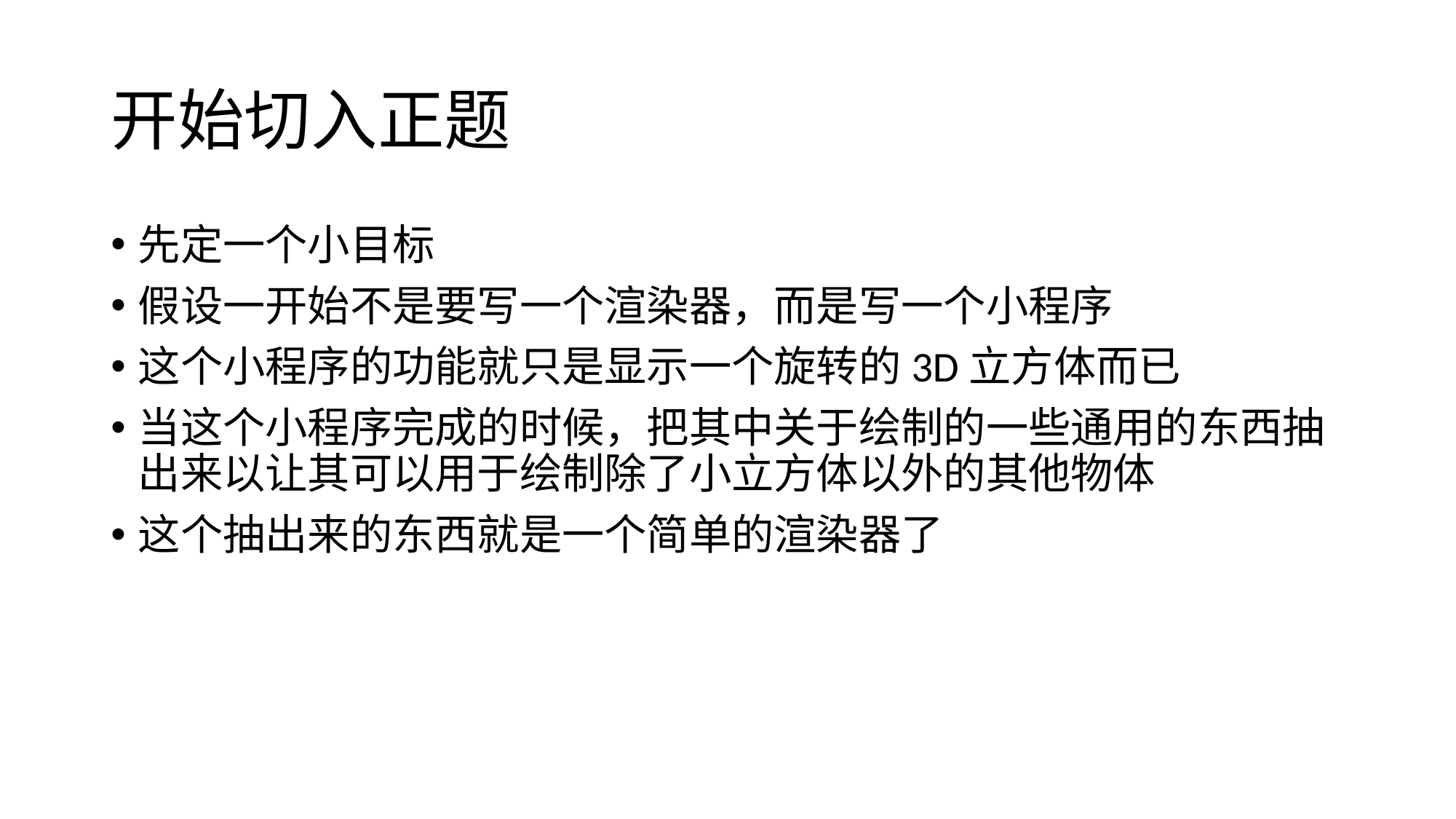

# 开始切入正题
先定一个小目标
假设一开始不是要写一个渲染器，而是写一个小程序
这个小程序的功能就只是显示一个旋转的3D立方体而已
当这个小程序完成的时候，把其中关于绘制的一些通用的东西抽出来以让其可以用于绘制除了小立方体以外的其他物体
这个抽出来的东西就是一个简单的渲染器了